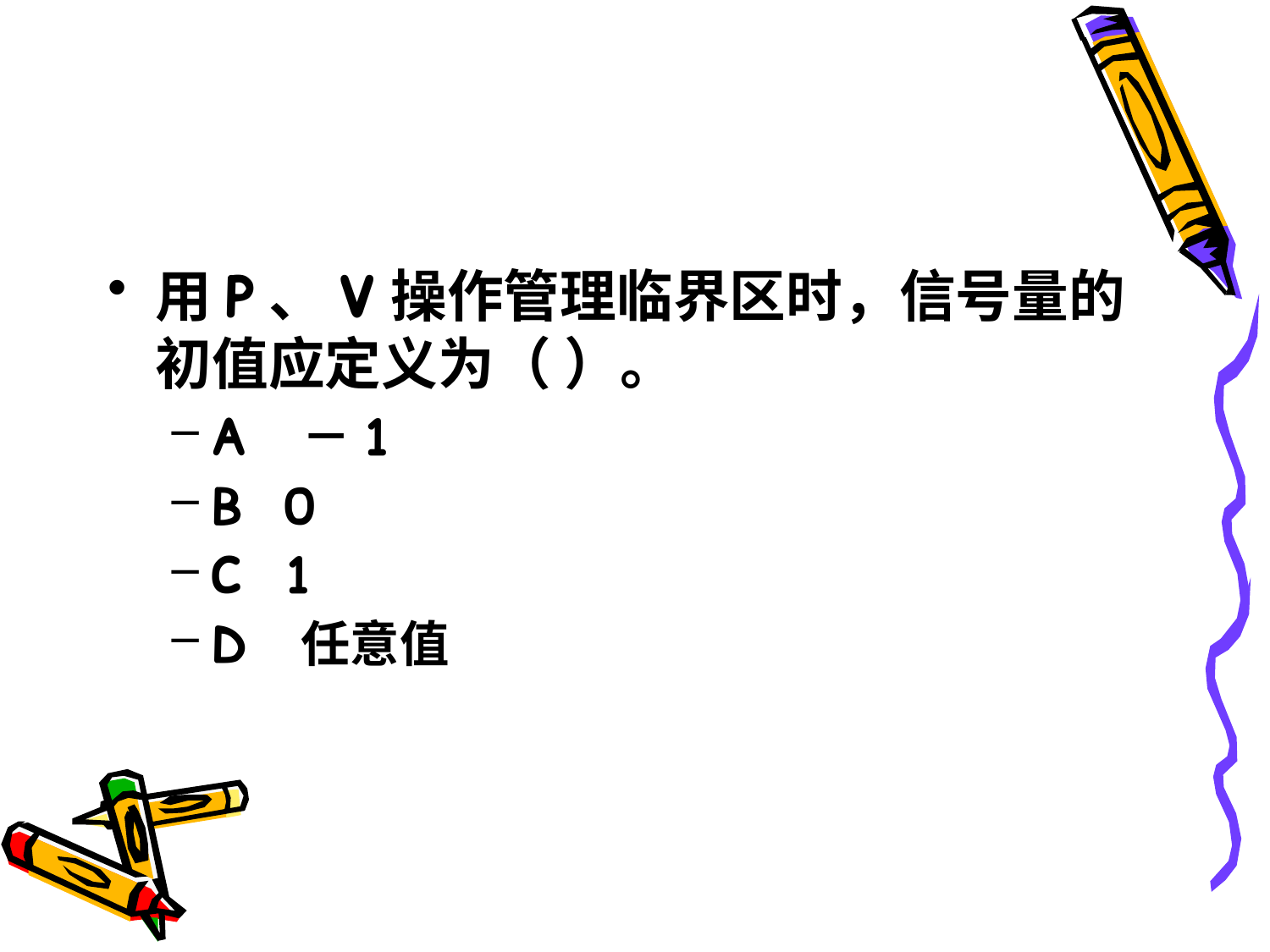

#
用P、V操作管理临界区时，信号量的初值应定义为（ ）。
A  －1
B  0
C  1
D  任意值